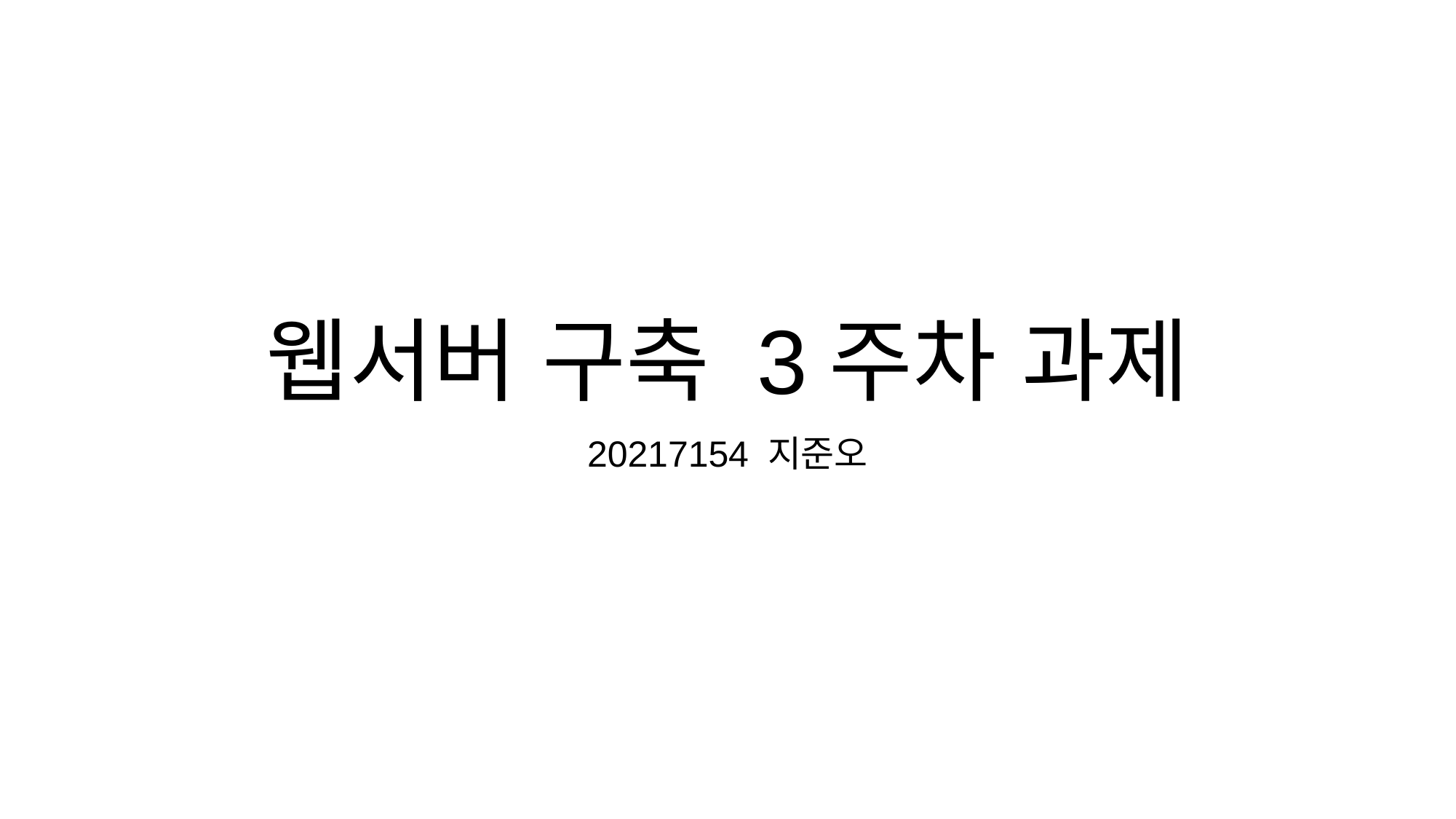

# 웹서버 구축 3주차 과제
20217154 지준오